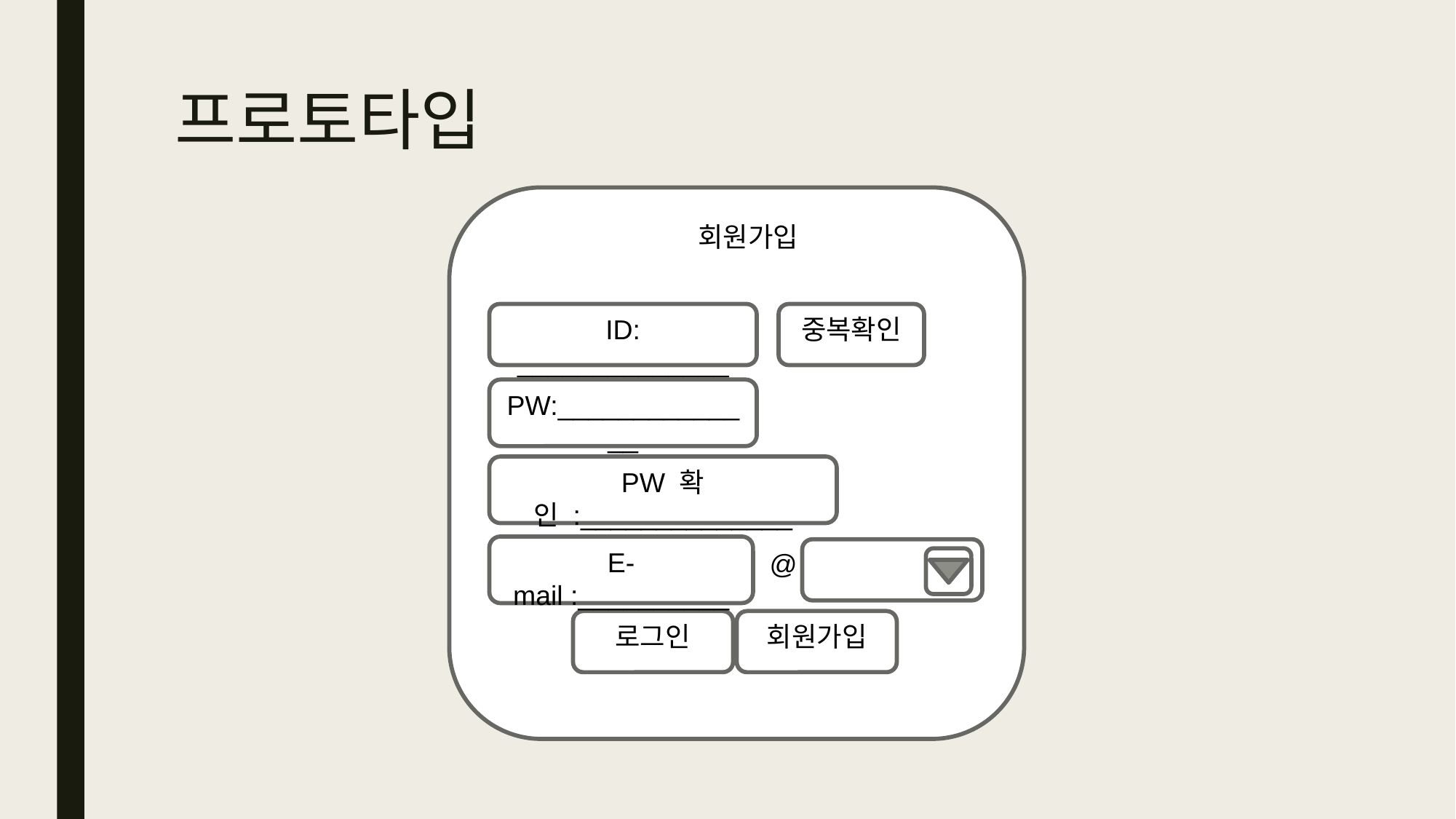

# 프로토타입
F회원가입

ID: ______________

중복확인

PW:______________
PW 확인 :______________
E-mail :__________
@

회원가입
로그인